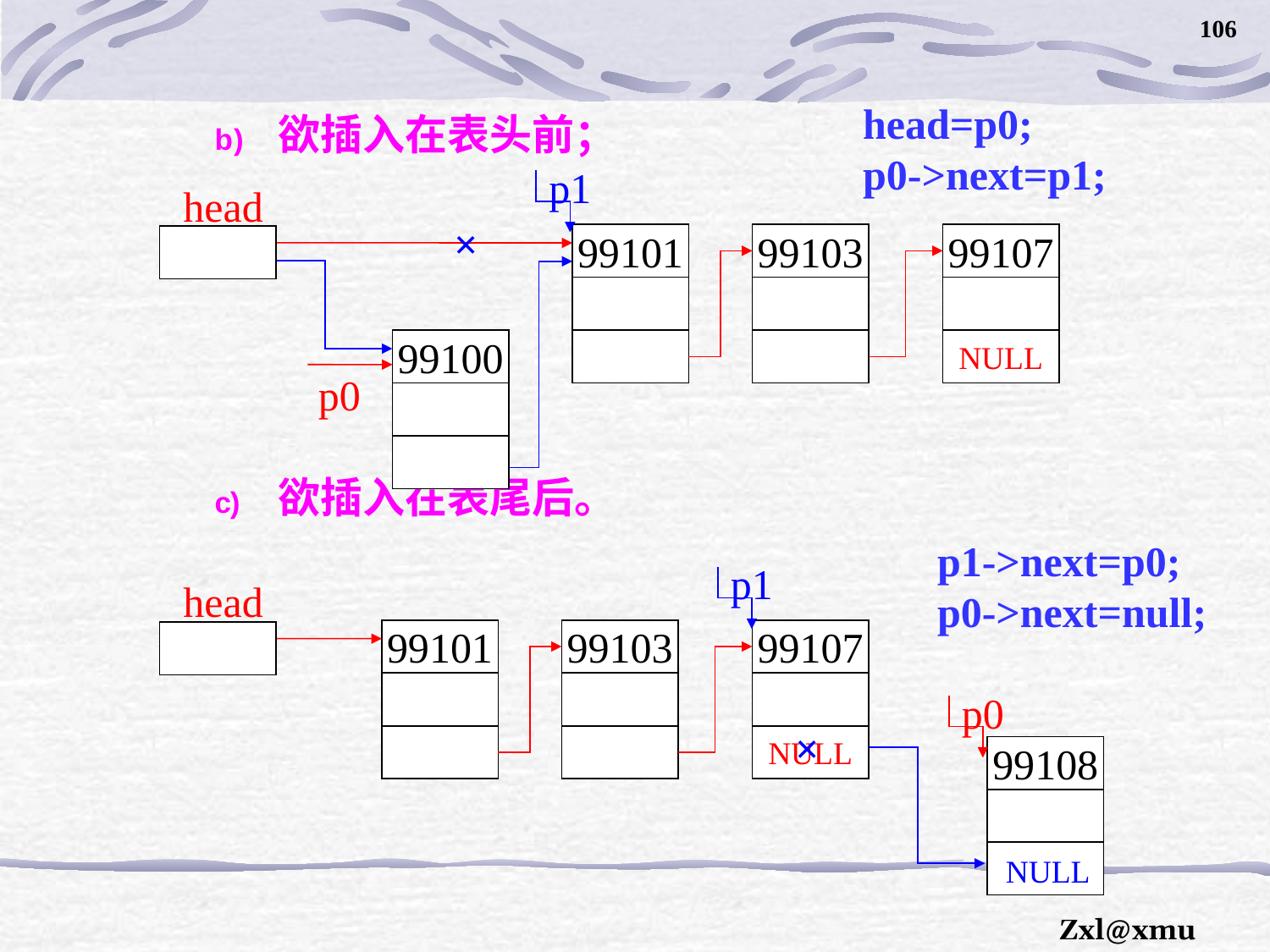

106
head=p0;
p0->next=p1;
欲插入在表头前；

欲插入在表尾后。
p1
head

×
99101
99103
99107

99100

NULL
p0

p1->next=p0;
p0->next=null;
p1
head

99101
99103
99107

p0
×

NULL
99108

NULL